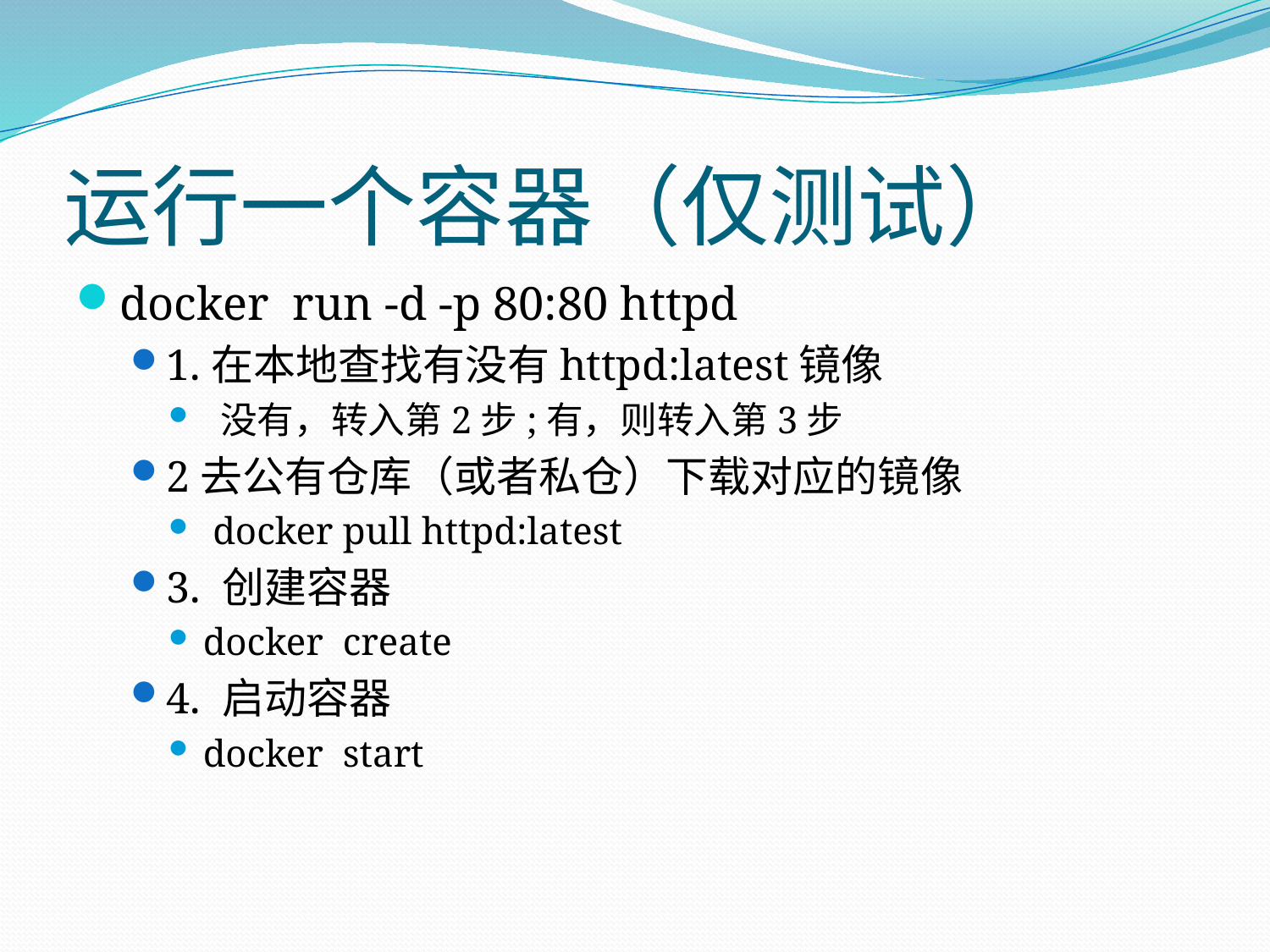

# 运行一个容器（仅测试）
docker  run -d -p 80:80 httpd
1.在本地查找有没有httpd:latest镜像
 没有，转入第2步;有，则转入第3步
2去公有仓库（或者私仓）下载对应的镜像
 docker pull httpd:latest
3. 创建容器
docker  create
4. 启动容器
docker  start